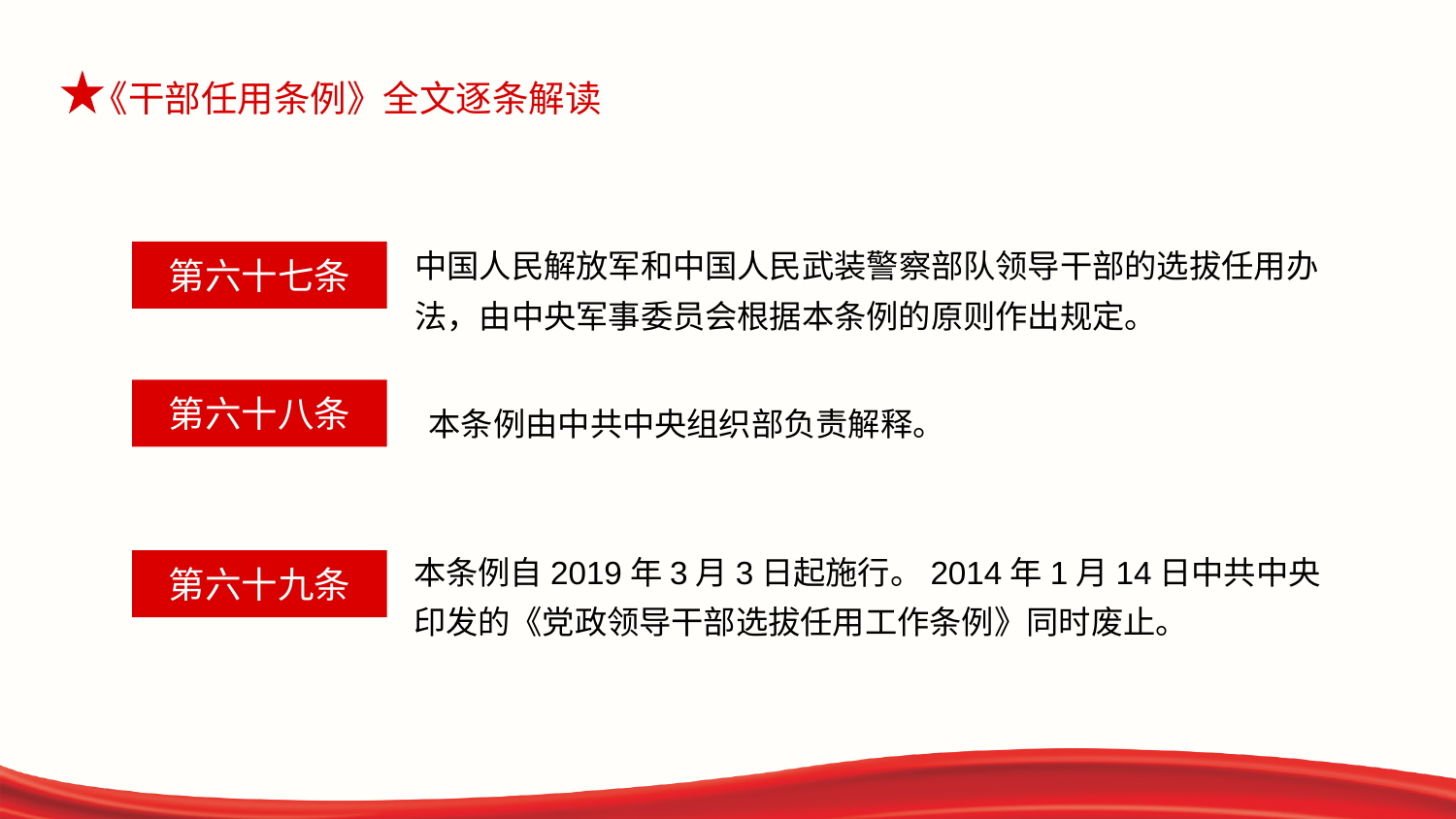

中国人民解放军和中国人民武装警察部队领导干部的选拔任用办法，由中央军事委员会根据本条例的原则作出规定。
第六十七条
第六十八条
本条例由中共中央组织部负责解释。
本条例自2019年3月3日起施行。2014年1月14日中共中央印发的《党政领导干部选拔任用工作条例》同时废止。
第六十九条